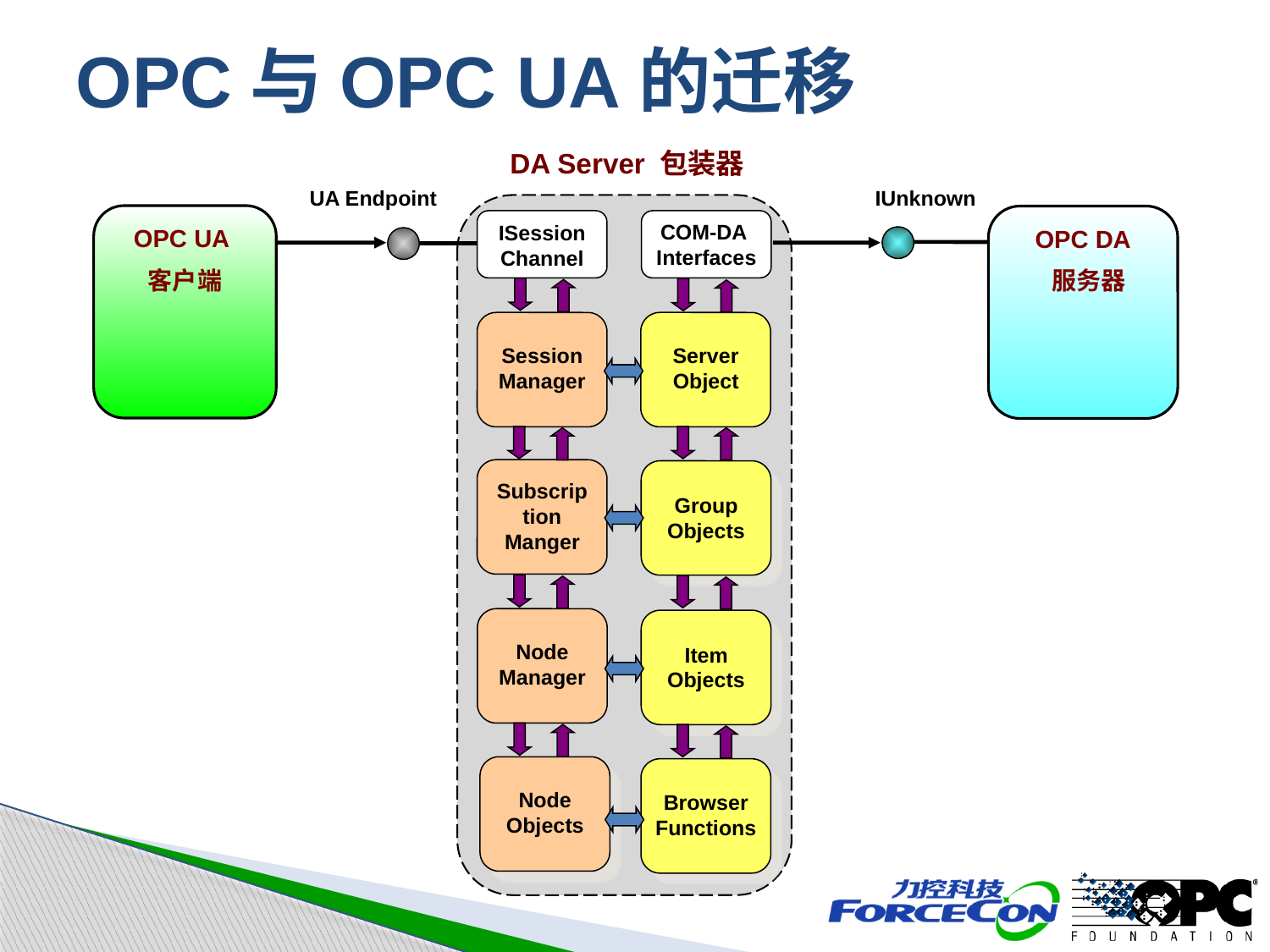

# OPC与OPC UA的迁移
DA Server 包装器
IUnknown

OPC DA
 服务器

UA Endpoint

ISession
Channel

OPC UA
客户端

COM-DA
Interfaces

Session
Manager

Server
Object

Subscrip tion
Manger

Group
Objects

Node
Manager

Item
Objects

Node
Objects

Browser
Functions

11